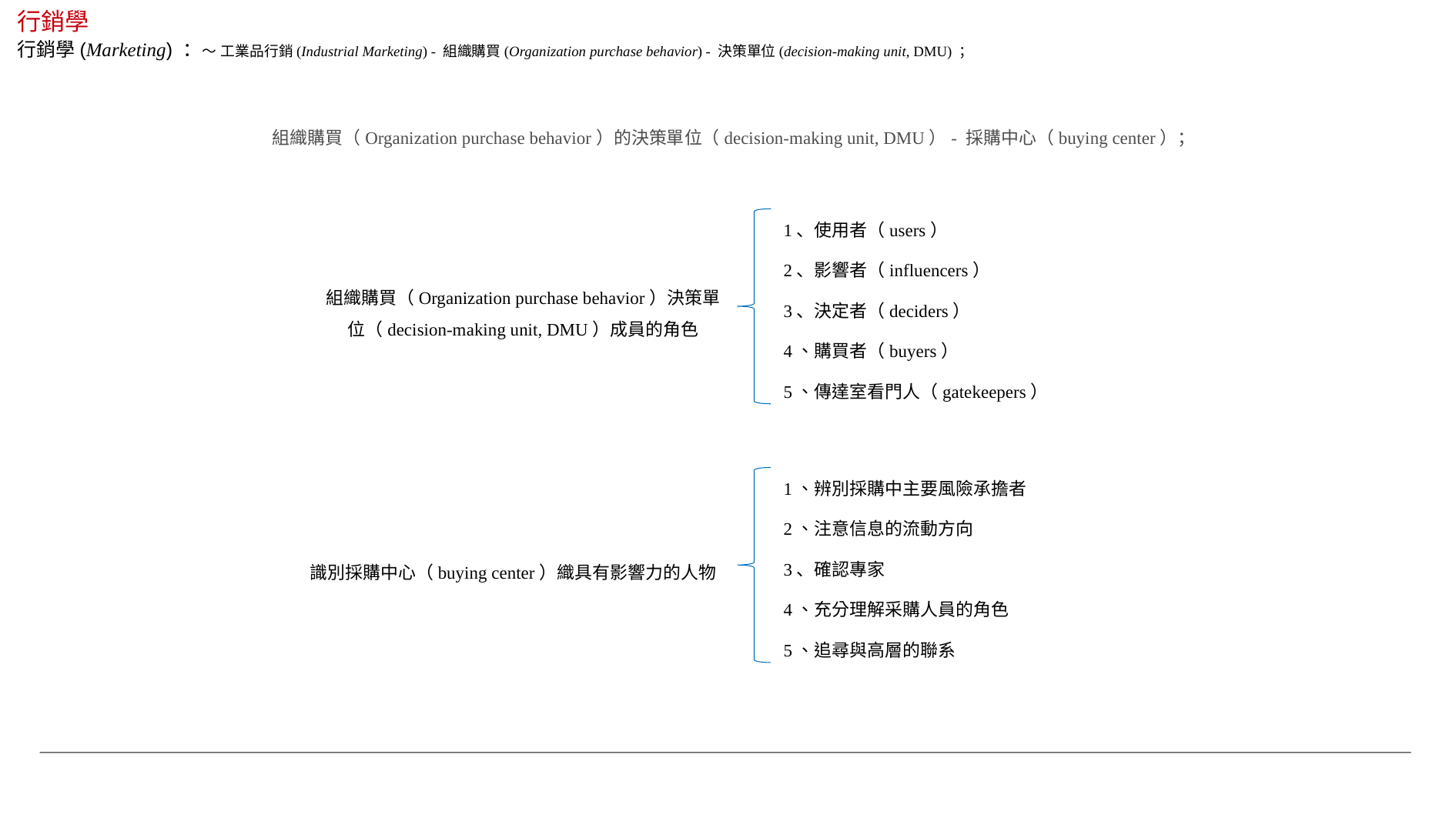

行銷學
行銷學(Marketing) ：～ 工業品行銷(Industrial Marketing) - 組織購買(Organization purchase behavior) - 決策單位(decision-making unit, DMU) ；
組織購買（Organization purchase behavior）的決策單位（decision-making unit, DMU）- 採購中心（buying center）；
1、使用者（users）

2、影響者（influencers）
組織購買（Organization purchase behavior）決策單位（decision-making unit, DMU）成員的角色
3、決定者（deciders）
4、購買者（buyers）
5、傳達室看門人（gatekeepers）
1、辨別採購中主要風險承擔者

2、注意信息的流動方向
3、確認專家
識別採購中心（buying center）織具有影響力的人物
4、充分理解采購人員的角色
5、追尋與高層的聯系